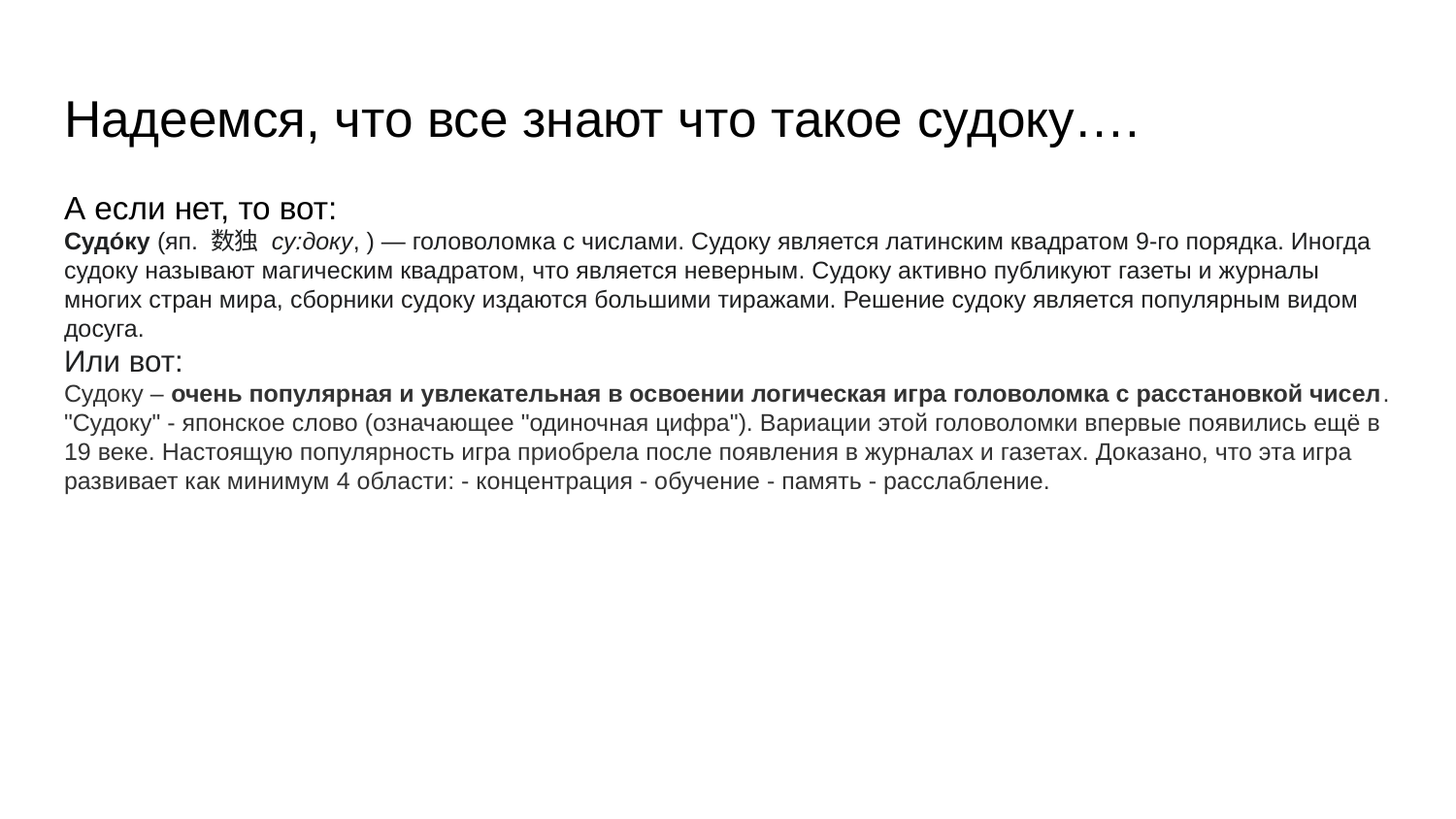

# Надеемся, что все знают что такое судоку….

А если нет, то вот:
Судо́ку (яп. 数独 су:доку, ) — головоломка с числами. Судоку является латинским квадратом 9-го порядка. Иногда судоку называют магическим квадратом, что является неверным. Судоку активно публикуют газеты и журналы многих стран мира, сборники судоку издаются большими тиражами. Решение судоку является популярным видом досуга.
Или вот:
Судоку – очень популярная и увлекательная в освоении логическая игра головоломка с расстановкой чисел. "Судоку" - японское слово (означающее "одиночная цифра"). Вариации этой головоломки впервые появились ещё в 19 веке. Настоящую популярность игра приобрела после появления в журналах и газетах. Доказано, что эта игра развивает как минимум 4 области: - концентрация - обучение - память - расслабление.